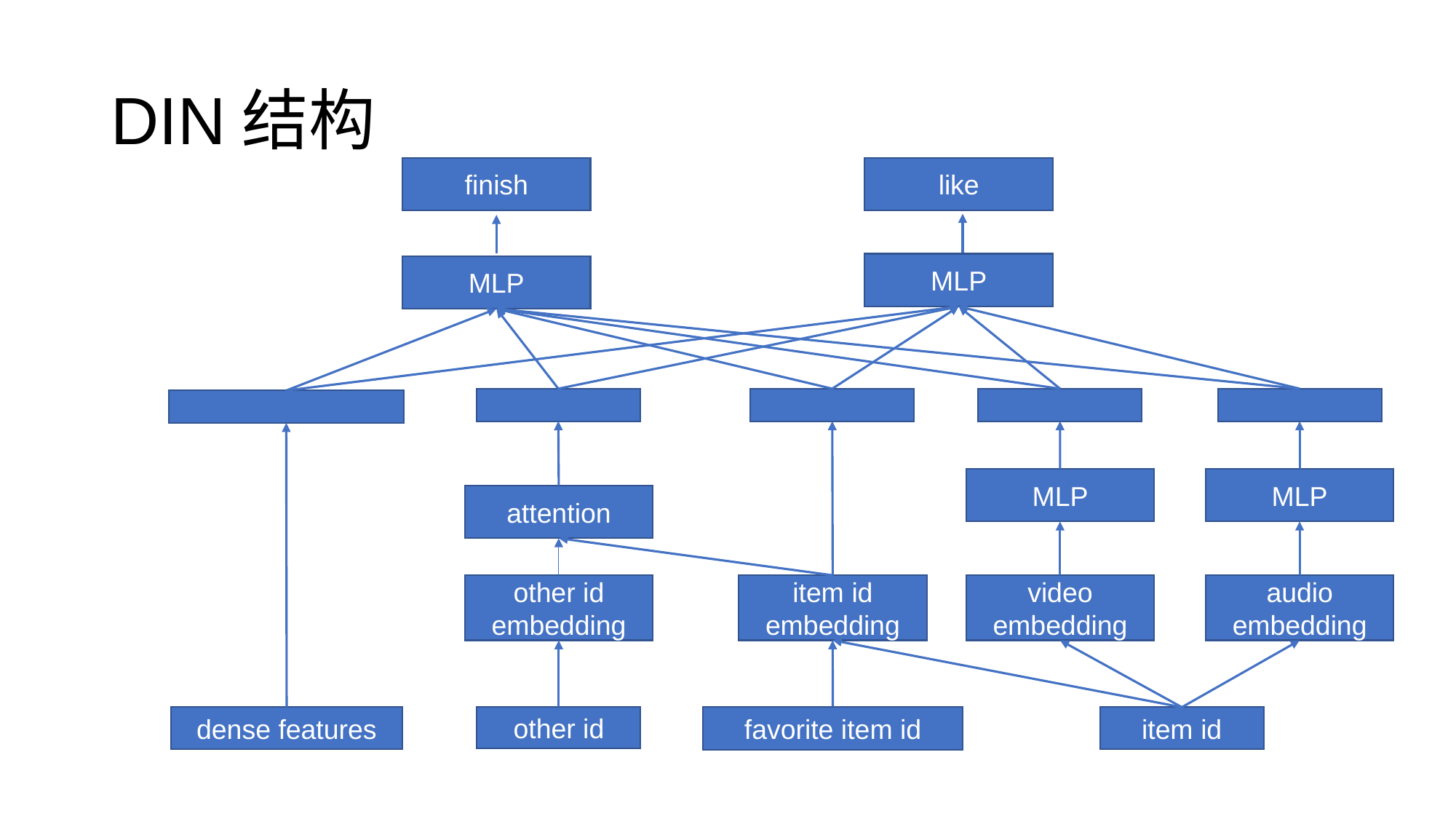

# DIN结构
finish
like
MLP
MLP

MLP
MLP
attention
other id embedding
item id embedding
video
embedding
audio
embedding
other id
favorite item id
dense features
item id